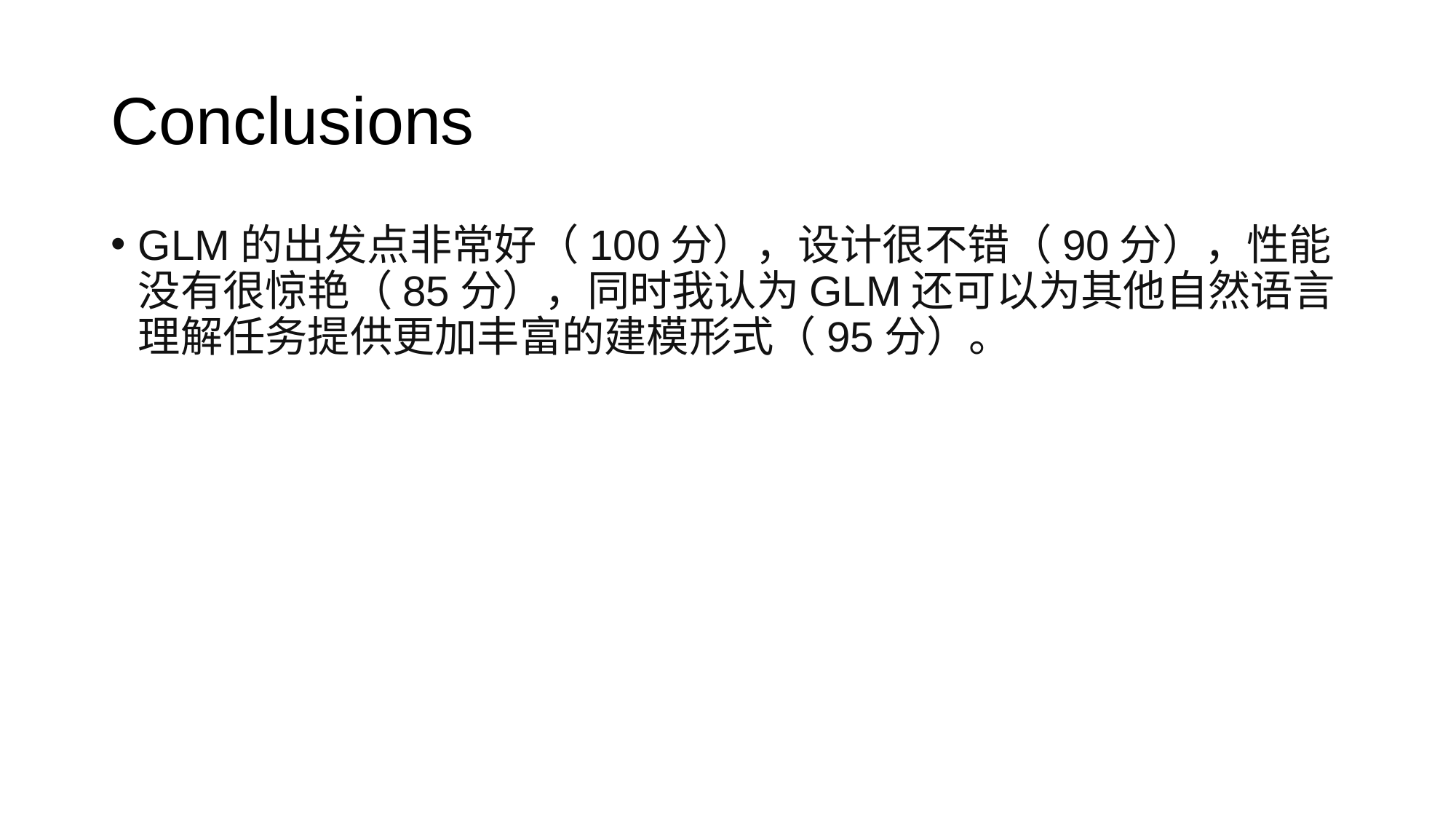

# Conclusions
GLM的出发点非常好（100分），设计很不错（90分），性能没有很惊艳（85分），同时我认为GLM还可以为其他自然语言理解任务提供更加丰富的建模形式（95分）。